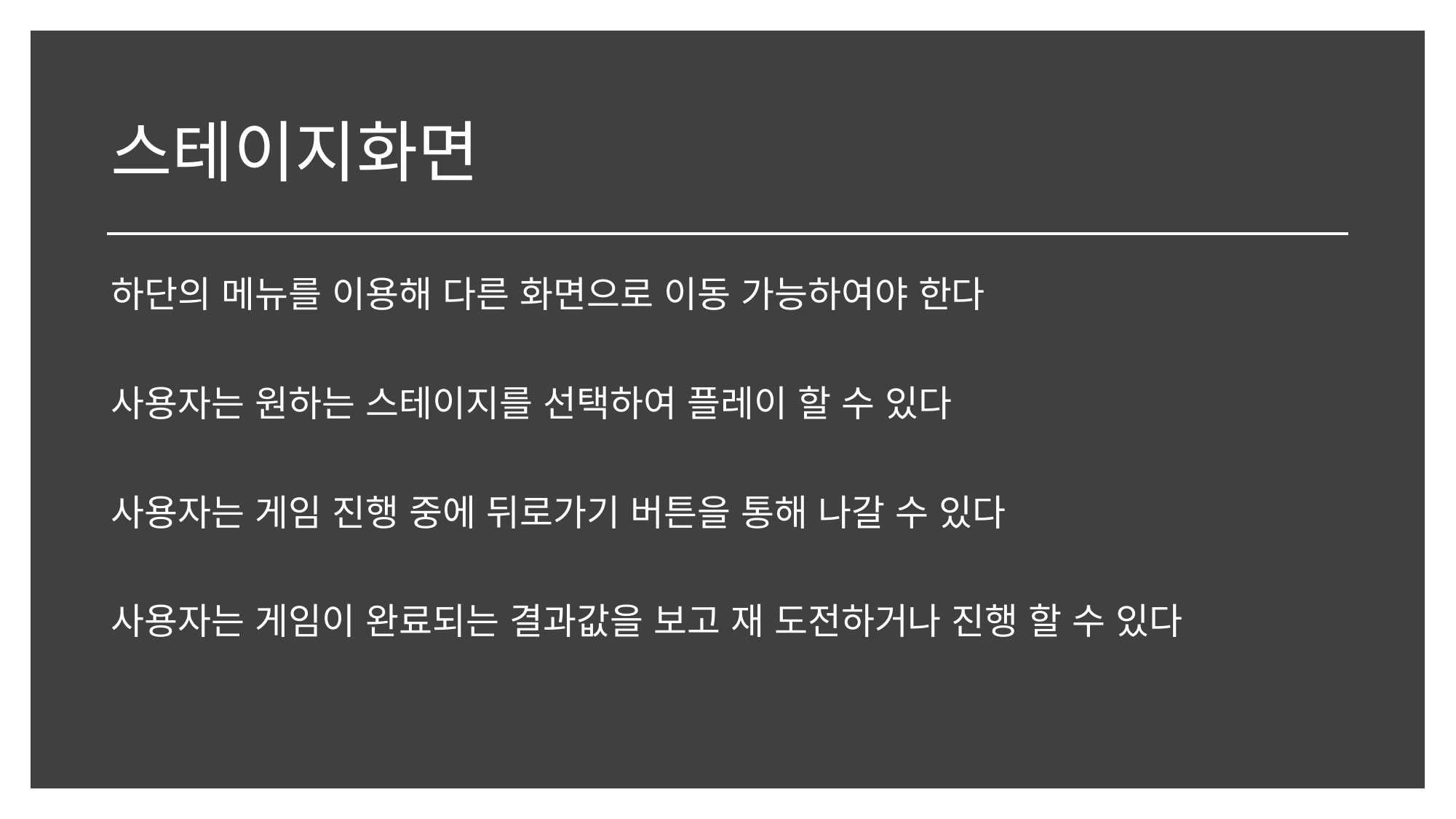

# 스테이지화면
하단의 메뉴를 이용해 다른 화면으로 이동 가능하여야 한다

사용자는 원하는 스테이지를 선택하여 플레이 할 수 있다

사용자는 게임 진행 중에 뒤로가기 버튼을 통해 나갈 수 있다

사용자는 게임이 완료되는 결과값을 보고 재 도전하거나 진행 할 수 있다